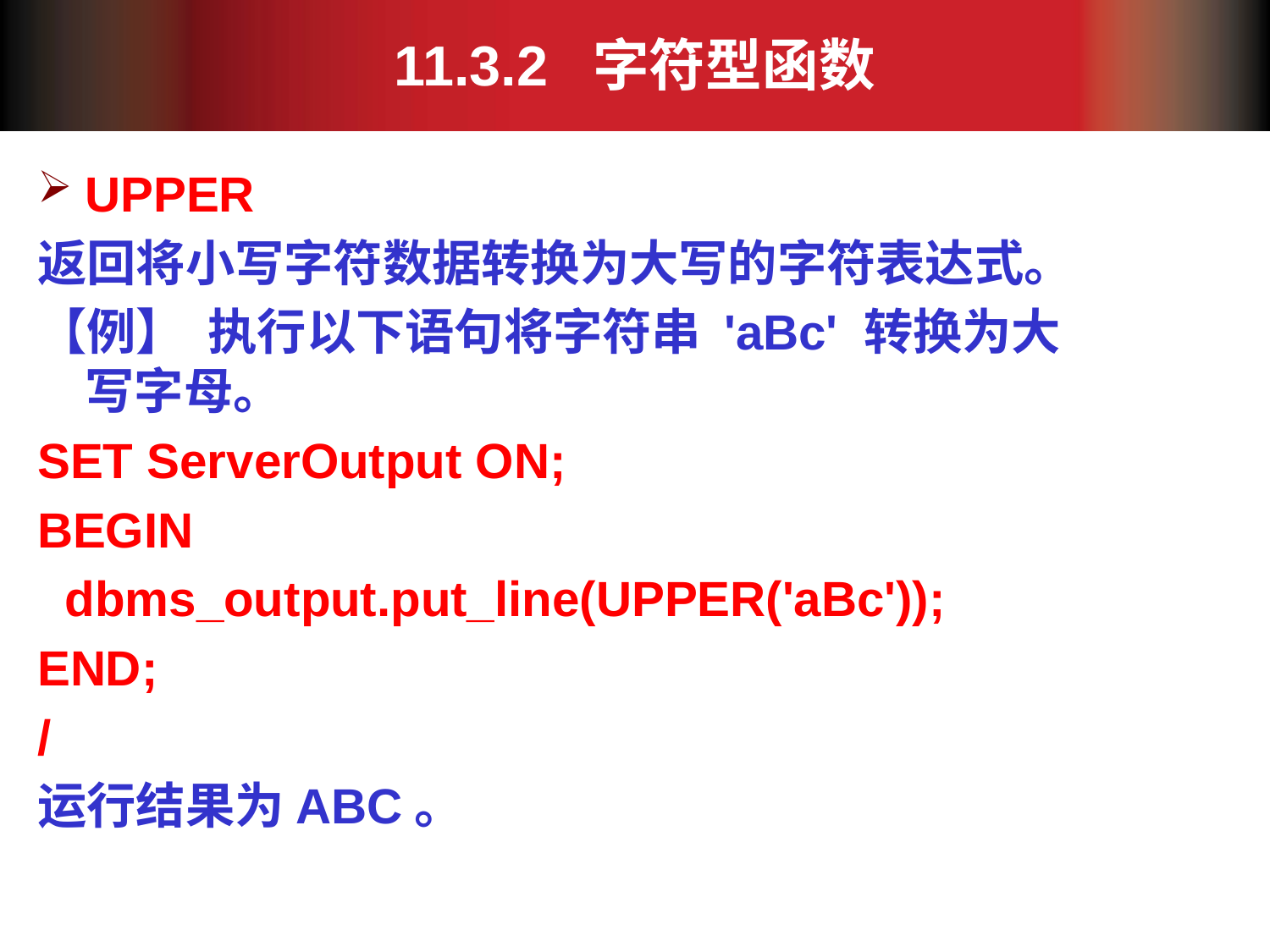

11.3.2  字符型函数
UPPER
返回将小写字符数据转换为大写的字符表达式。
【例】  执行以下语句将字符串 'aBc' 转换为大写字母。
SET ServerOutput ON;
BEGIN
  dbms_output.put_line(UPPER('aBc'));
END;
/
运行结果为ABC。